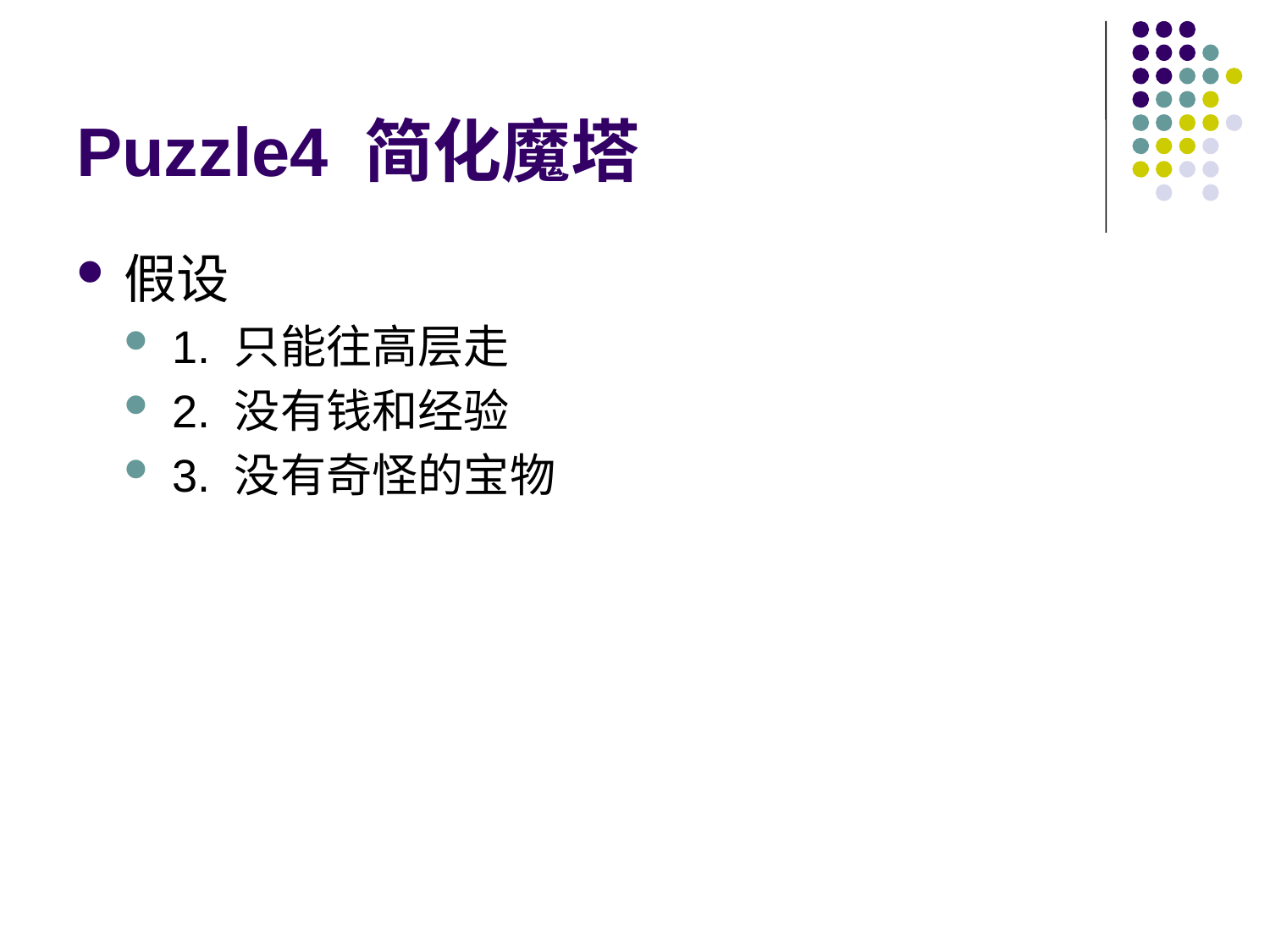

# Puzzle4 简化魔塔
假设
1. 只能往高层走
2. 没有钱和经验
3. 没有奇怪的宝物